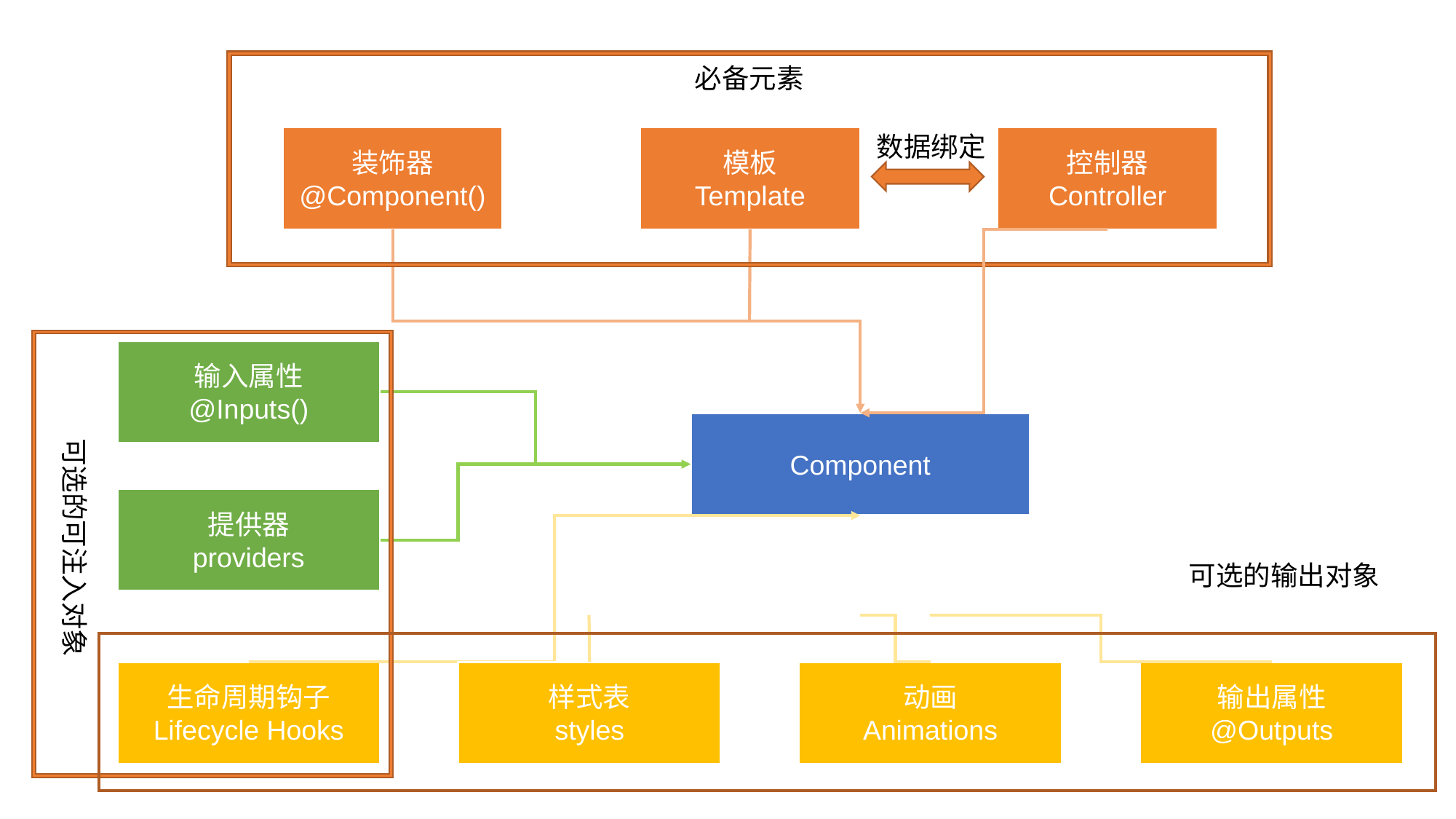

必备元素
数据绑定
控制器
Controller

装饰器
@Component()
模板
Template

输入属性
@Inputs()
提供器
providers
生命周期钩子
Lifecycle Hooks
可选的可注入对象
Component
可选的输出对象

输出属性
@Outputs
动画
Animations
样式表
styles